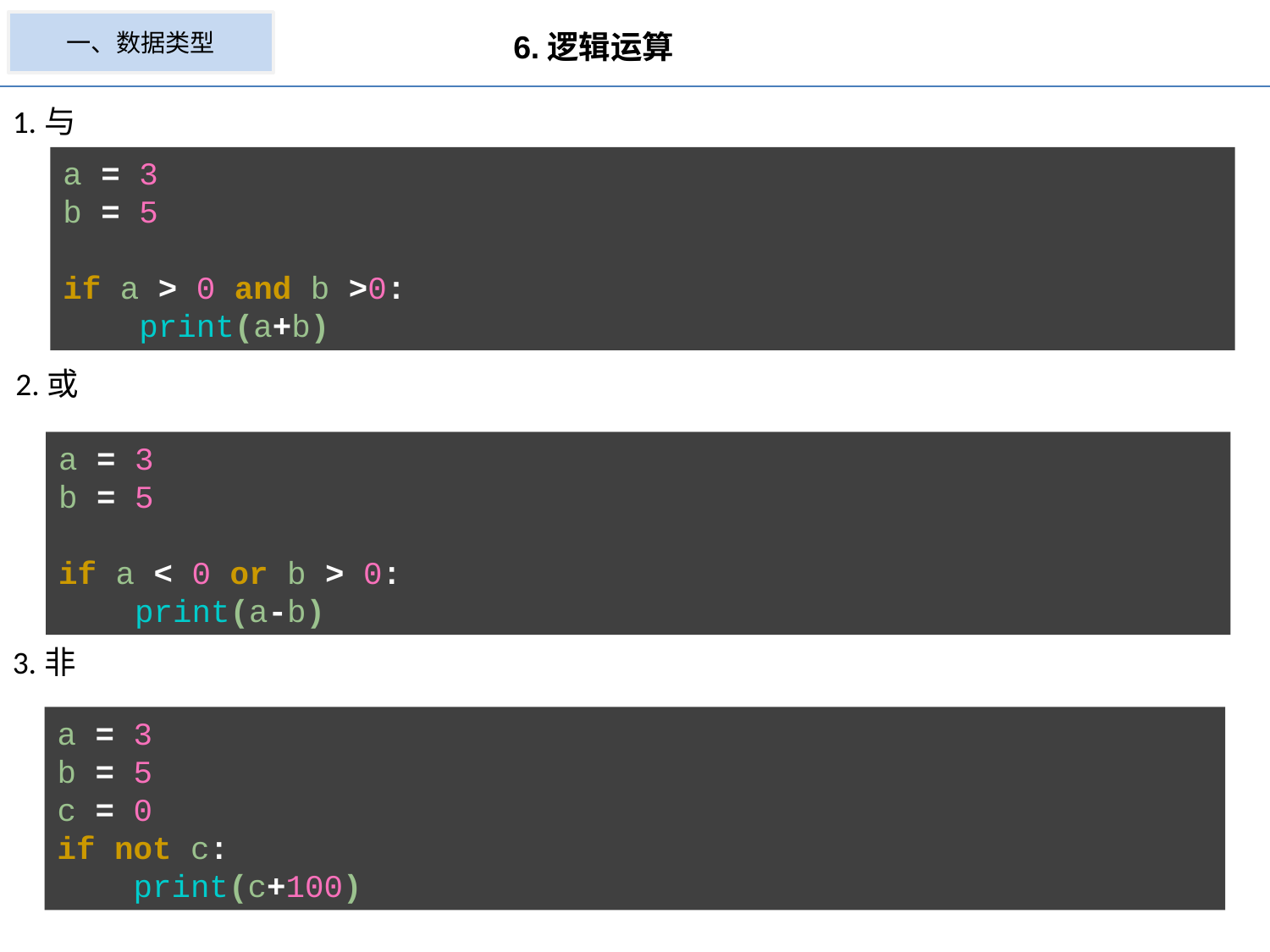

一、数据类型
6.逻辑运算
1.与
a = 3
b = 5
if a > 0 and b >0:
    print(a+b)
2.或
a = 3
b = 5
if a < 0 or b > 0:
    print(a-b)
3.非
a = 3
b = 5
c = 0
if not c:
    print(c+100)